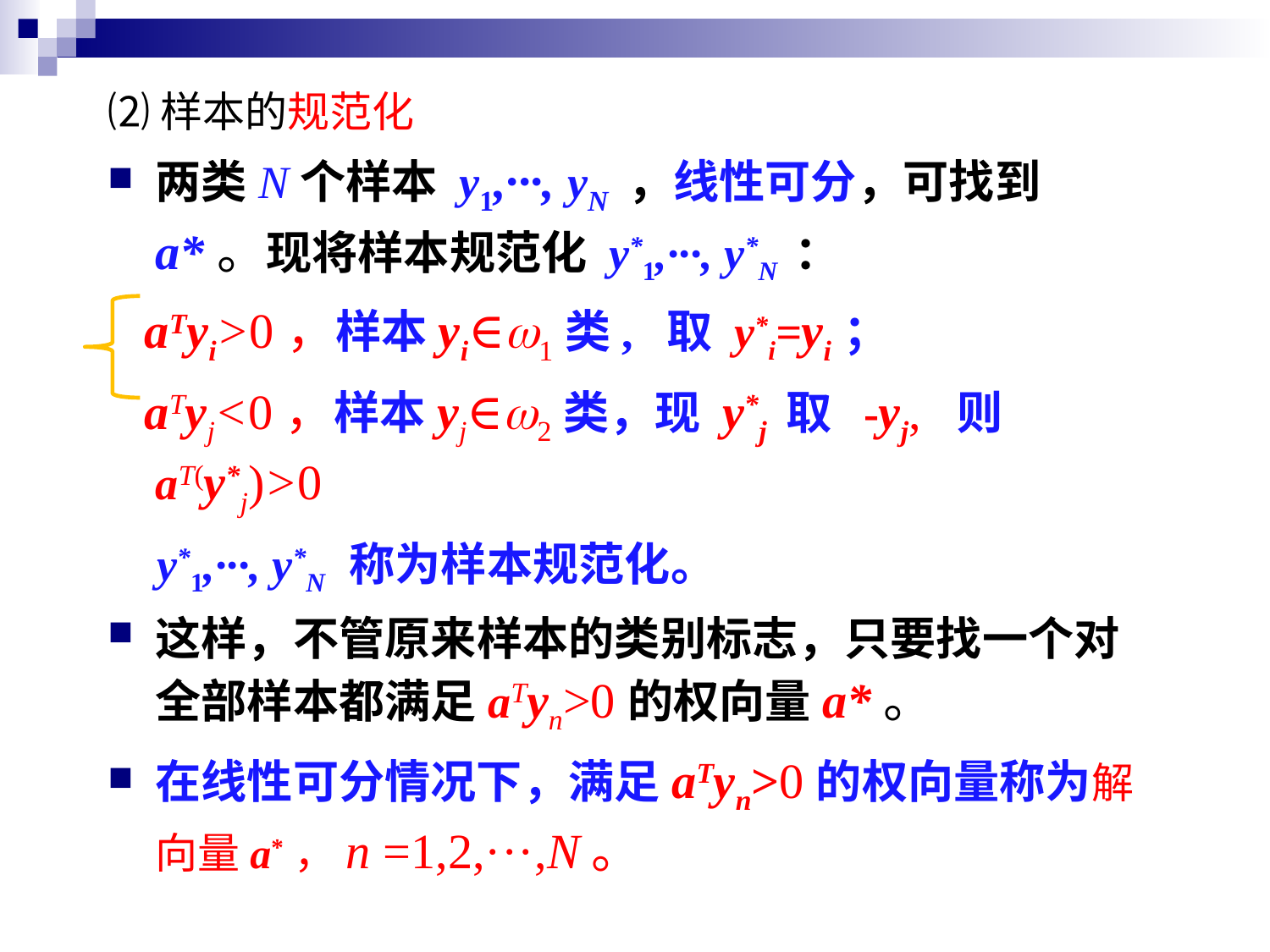

⑵样本的规范化
两类N个样本 y1,···, yN ，线性可分，可找到a*。现将样本规范化 y*1,···, y*N ：
   aTyi>0，样本yi∈ω1类,  取 y*i=yi；
   aTyj<0，样本yj∈ω2类，现 y*j 取  -yj,  则aT(y*j)>0
    y*1,···, y*N  称为样本规范化。
这样，不管原来样本的类别标志，只要找一个对全部样本都满足aTyn>0的权向量a*。
在线性可分情况下，满足aTyn>0的权向量称为解向量a*，n =1,2,···,N。